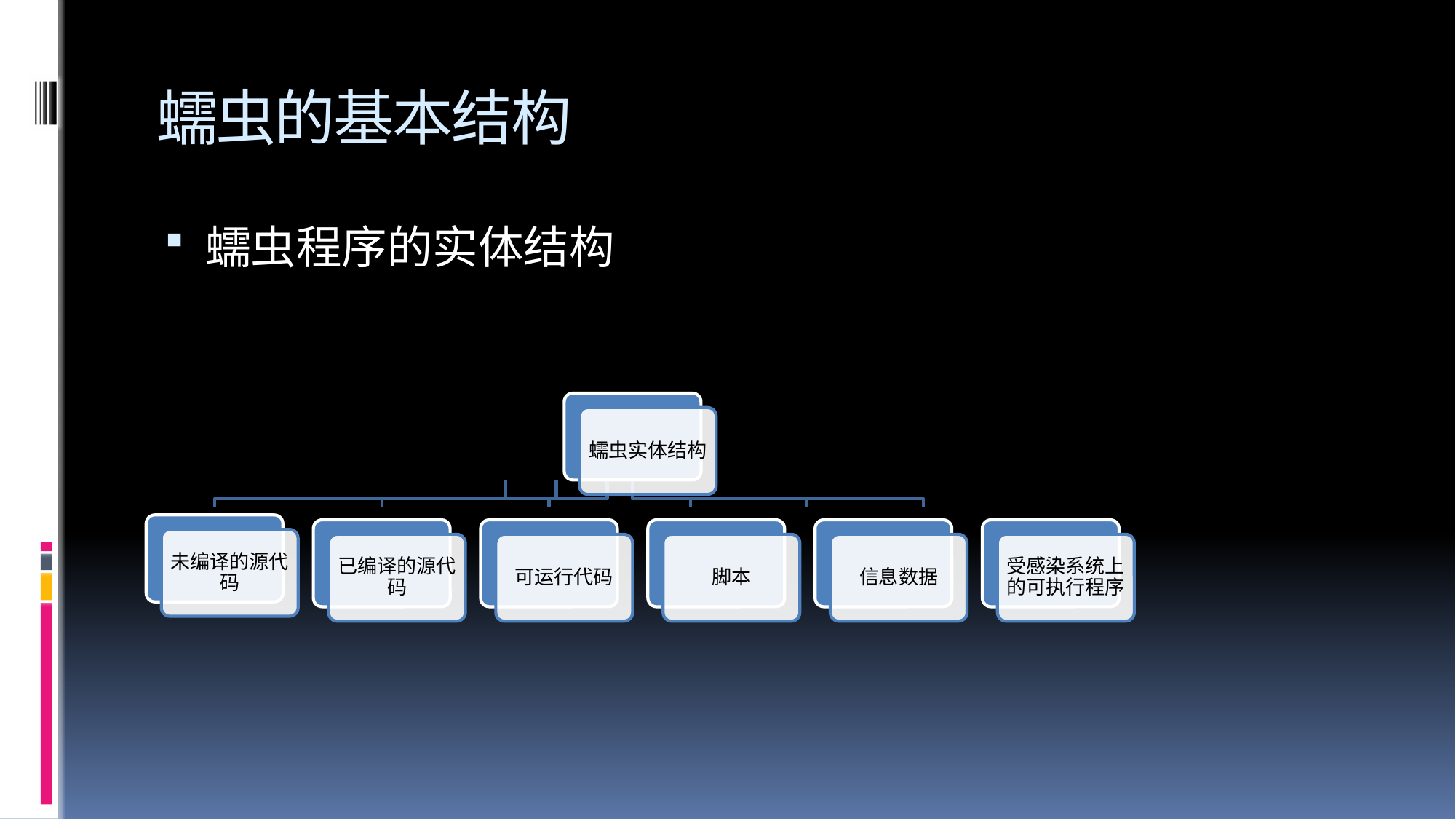

# 蠕虫的基本结构
蠕虫程序的实体结构

蠕虫实体结构
未编译的源代码
已编译的源代码
可运行代码
脚本
信息数据
受感染系统上的可执行程序